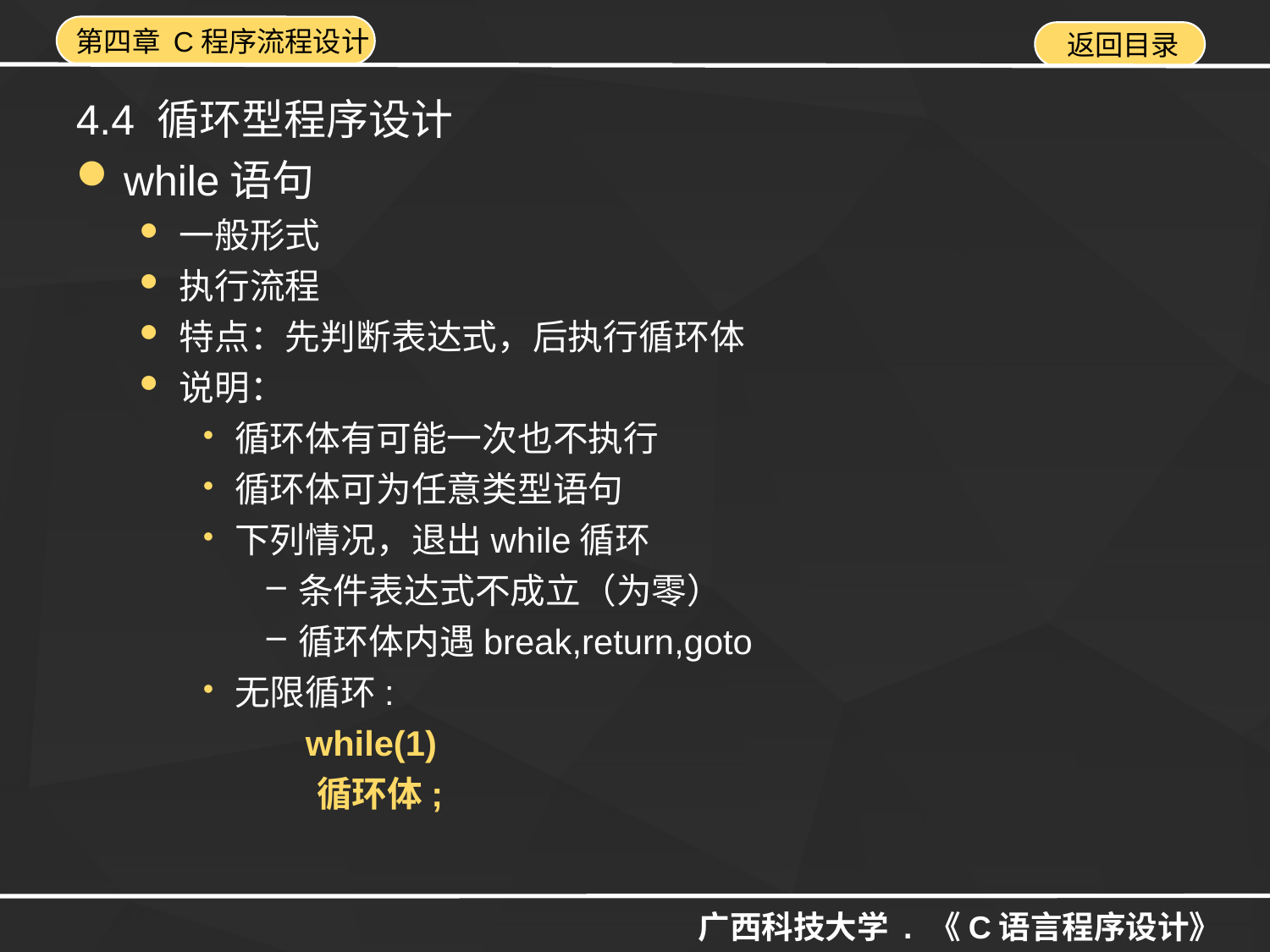

4.4 循环型程序设计
while语句
一般形式
执行流程
特点：先判断表达式，后执行循环体
说明：
循环体有可能一次也不执行
循环体可为任意类型语句
下列情况，退出while循环
条件表达式不成立（为零）
循环体内遇break,return,goto
无限循环:
    while(1)
                     循环体;